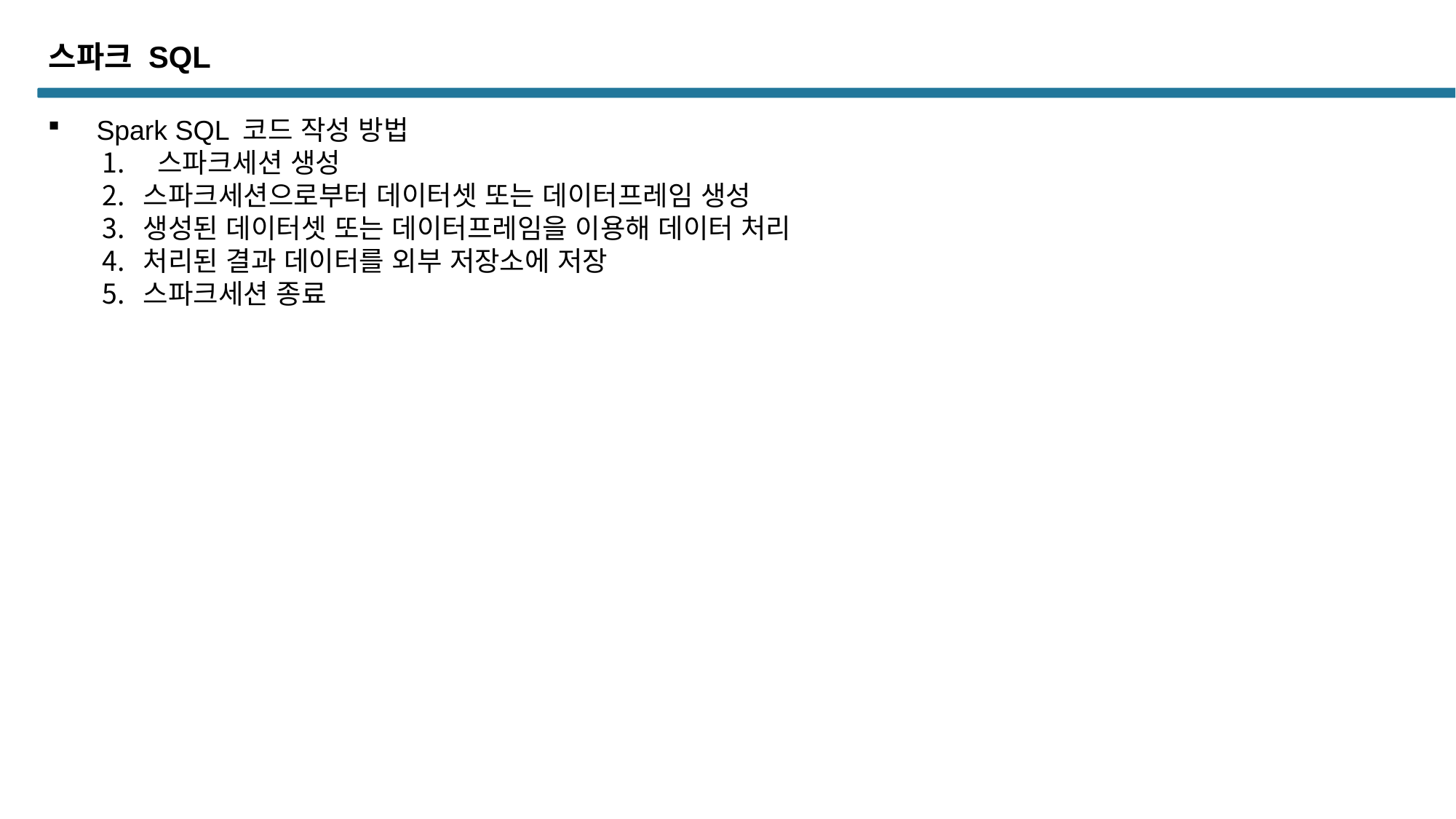

스파크 SQL
 Spark SQL 코드 작성 방법
 스파크세션 생성
스파크세션으로부터 데이터셋 또는 데이터프레임 생성
생성된 데이터셋 또는 데이터프레임을 이용해 데이터 처리
처리된 결과 데이터를 외부 저장소에 저장
스파크세션 종료